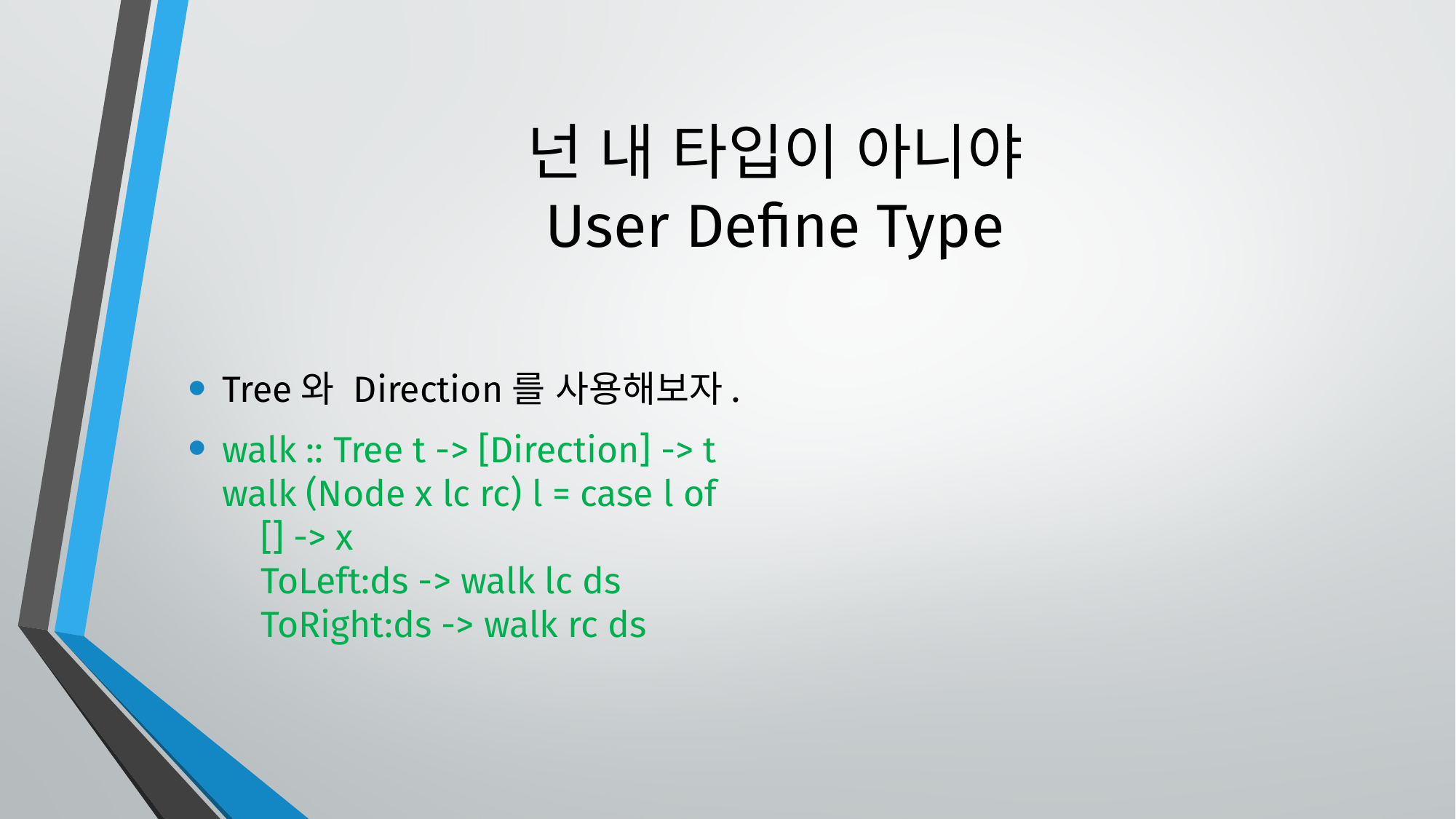

# 넌 내 타입이 아니야 User Define Type
Tree와 Direction를 사용해보자.
walk :: Tree t -> [Direction] -> t
walk (Node x lc rc) l = case l of
    [] -> x
    ToLeft:ds -> walk lc ds
    ToRight:ds -> walk rc ds